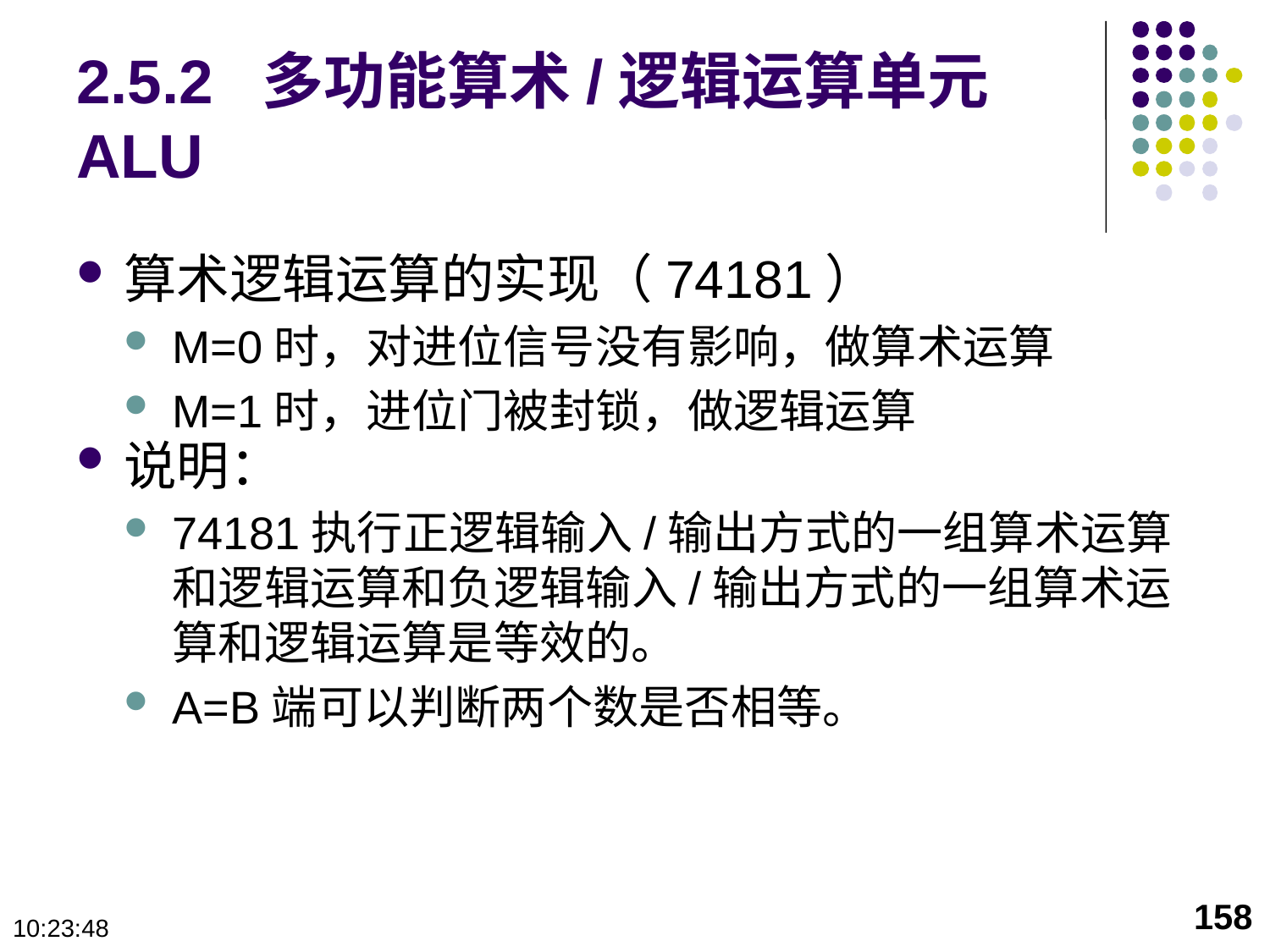

# 2.5.2  多功能算术/逻辑运算单元ALU
算术逻辑运算的实现（74181）
M=0时，对进位信号没有影响，做算术运算
M=1时，进位门被封锁，做逻辑运算
说明：
74181执行正逻辑输入/输出方式的一组算术运算和逻辑运算和负逻辑输入/输出方式的一组算术运算和逻辑运算是等效的。
A=B端可以判断两个数是否相等。
158
10:23:48